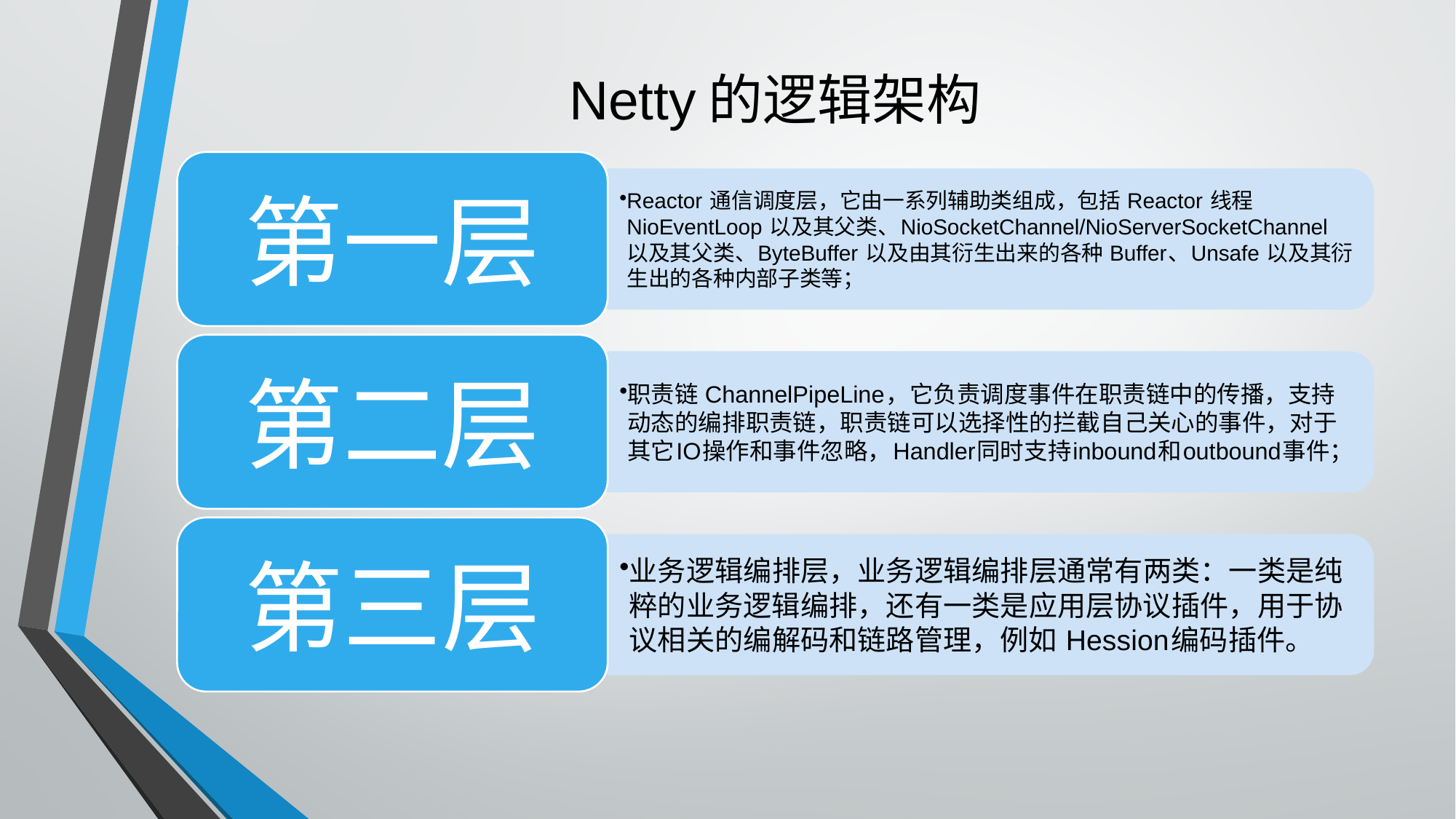

# Netty的逻辑架构
第一层
Reactor 通信调度层，它由一系列辅助类组成，包括 Reactor 线程NioEventLoop 以及其父类、NioSocketChannel/NioServerSocketChannel 以及其父类、ByteBuffer 以及由其衍生出来的各种 Buffer、Unsafe 以及其衍生出的各种内部子类等；
第三层
业务逻辑编排层，业务逻辑编排层通常有两类：一类是纯粹的业务逻辑编排，还有一类是应用层协议插件，用于协议相关的编解码和链路管理，例如 Hession编码插件。
职责链 ChannelPipeLine，它负责调度事件在职责链中的传播，支持动态的编排职责链，职责链可以选择性的拦截自己关心的事件，对于其它IO操作和事件忽略，Handler同时支持inbound和outbound事件；
第二层